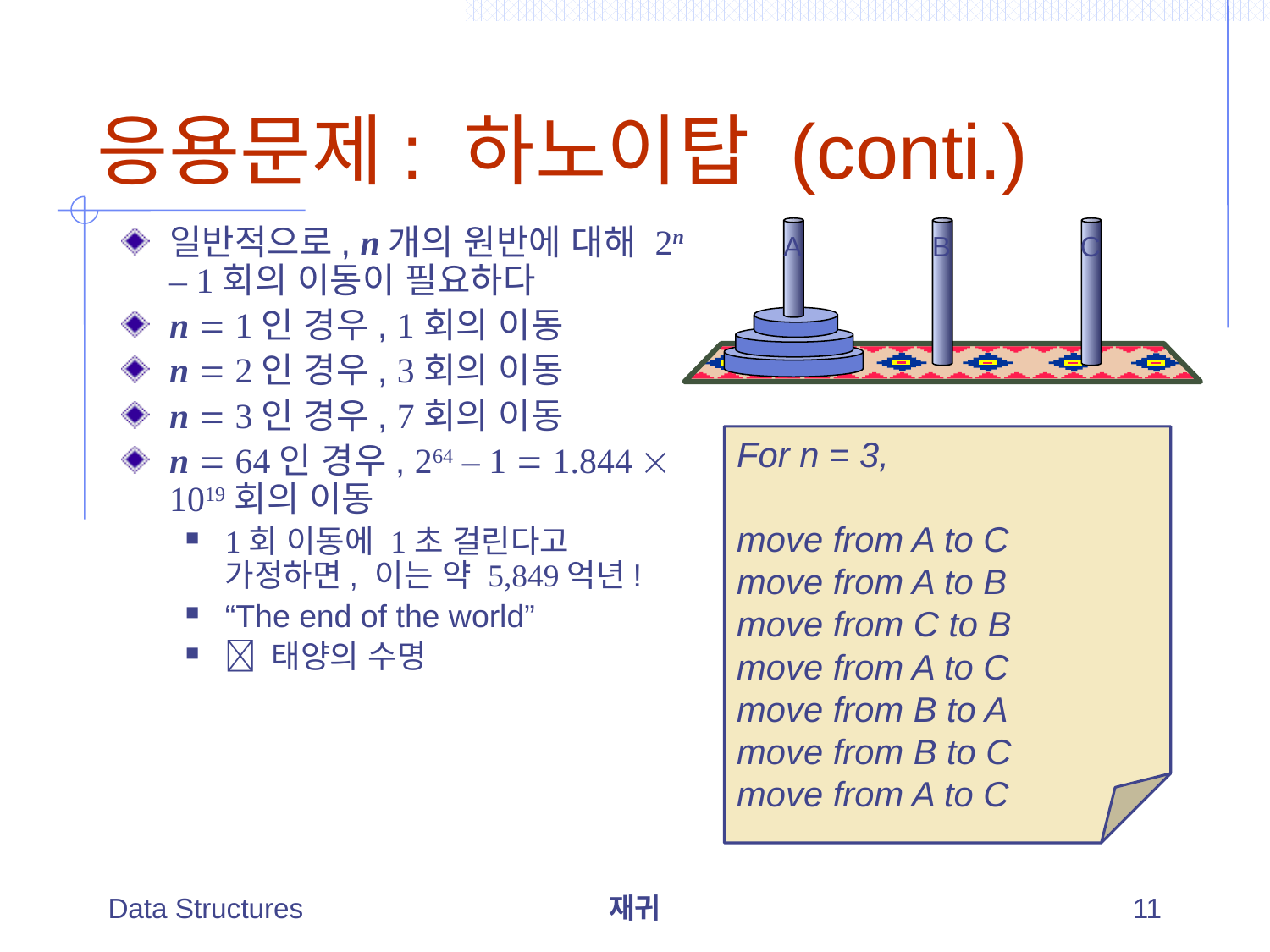

# 응용문제: 하노이탑 (conti.)
A
C
B

일반적으로, n개의 원반에 대해 2n – 1회의 이동이 필요하다
n = 1인 경우, 1회의 이동
n = 2인 경우, 3회의 이동
n = 3인 경우, 7회의 이동
n = 64인 경우, 264 – 1 = 1.844 × 1019회의 이동
1회 이동에 1초 걸린다고 가정하면, 이는 약 5,849억년!
“The end of the world”
≈ 태양의 수명
For n = 3,

move from A to C
move from A to B
move from C to B
move from A to C
move from B to A
move from B to C
move from A to C
Data Structures
재귀
11